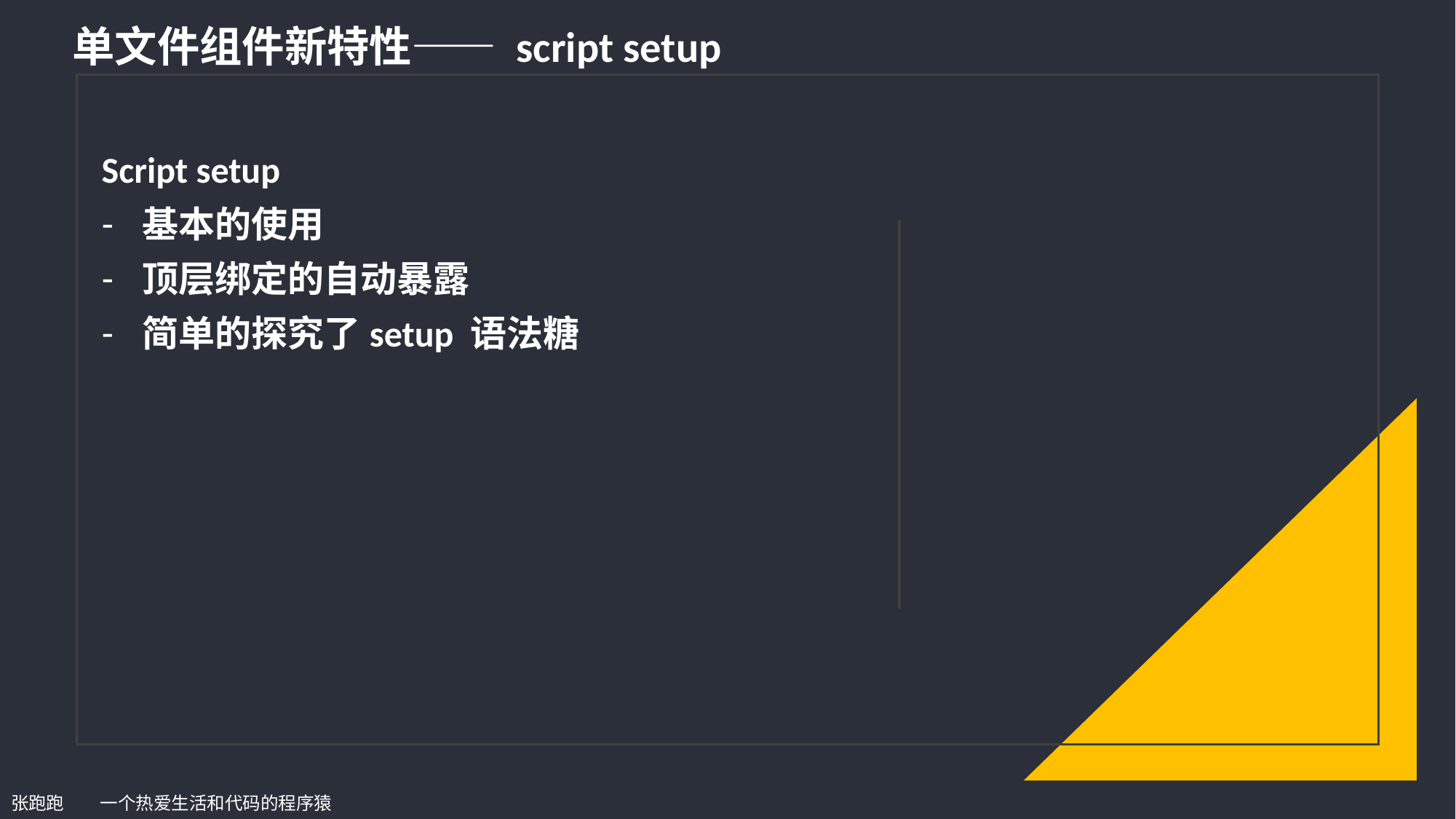

单文件组件新特性—— script setup

Script setup
基本的使用
顶层绑定的自动暴露
简单的探究了setup 语法糖

张跑跑         一个热爱生活和代码的程序猿